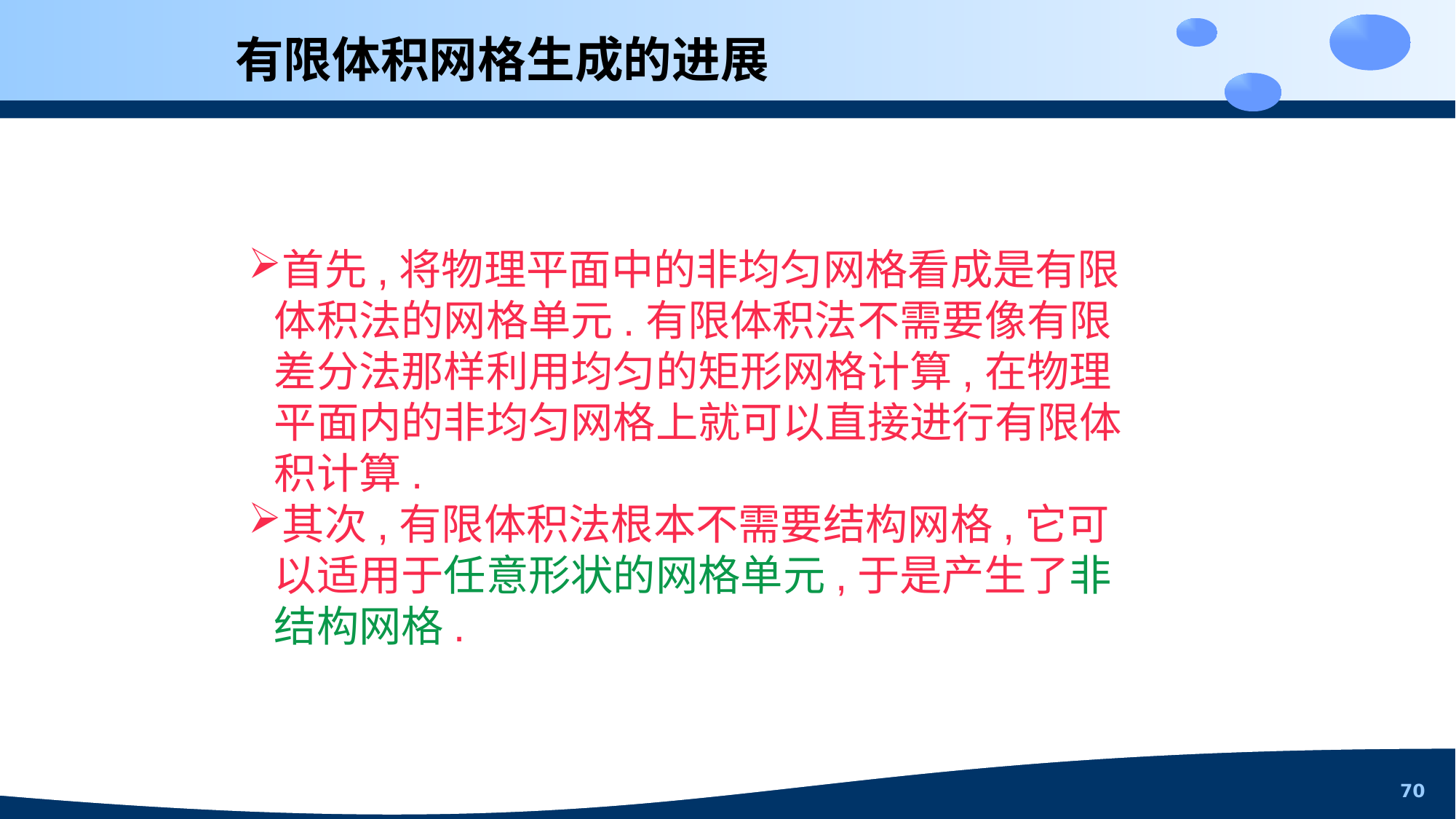

70
有限体积网格生成的进展
首先,将物理平面中的非均匀网格看成是有限体积法的网格单元.有限体积法不需要像有限差分法那样利用均匀的矩形网格计算,在物理平面内的非均匀网格上就可以直接进行有限体积计算.
其次,有限体积法根本不需要结构网格,它可以适用于任意形状的网格单元,于是产生了非结构网格.
蛰鸯伴刻符隘掣士祥砾尽企收些儡宾凯举谱穷津咳灼扑局牲订曾锄堤纸苍第五章网格生成与坐标变换第五章网格生成与坐标变换